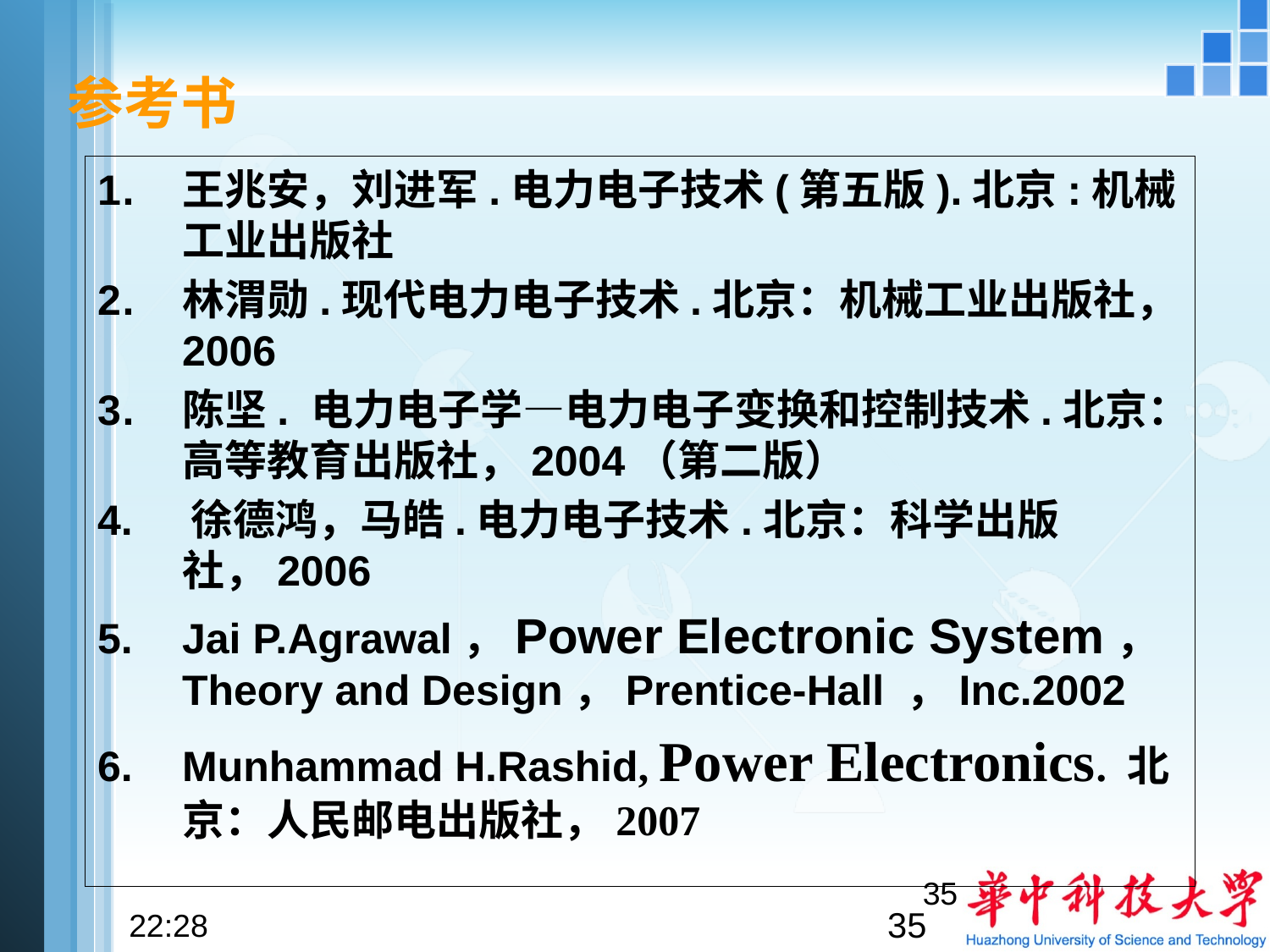

参考书
王兆安，刘进军.电力电子技术(第五版).北京:机械工业出版社
林渭勋.现代电力电子技术.北京：机械工业出版社，2006
陈坚. 电力电子学—电力电子变换和控制技术.北京：高等教育出版社，2004（第二版）
4.    徐德鸿，马皓.电力电子技术.北京：科学出版社，2006
Jai P.Agrawal，Power Electronic System，Theory and Design，Prentice-Hall ，Inc.2002
Munhammad H.Rashid, Power Electronics. 北京：人民邮电出版社，2007
35
35
22:28